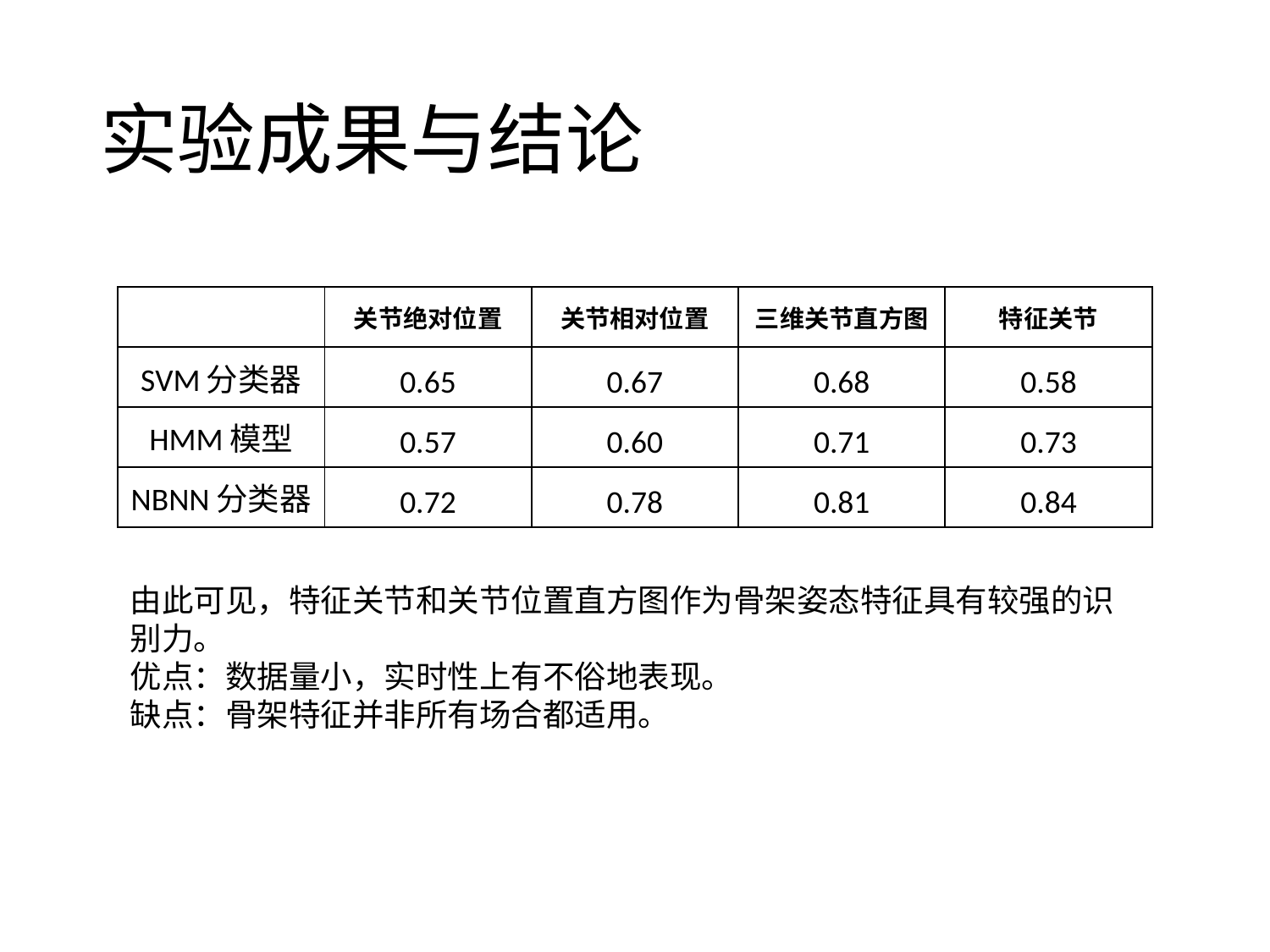

# 实验成果与结论
|  | 关节绝对位置 | 关节相对位置 | 三维关节直方图 | 特征关节 |
| --- | --- | --- | --- | --- |
| SVM分类器 | 0.65 | 0.67 | 0.68 | 0.58 |
| HMM模型 | 0.57 | 0.60 | 0.71 | 0.73 |
| NBNN分类器 | 0.72 | 0.78 | 0.81 | 0.84 |
由此可见，特征关节和关节位置直方图作为骨架姿态特征具有较强的识别力。
优点：数据量小，实时性上有不俗地表现。
缺点：骨架特征并非所有场合都适用。